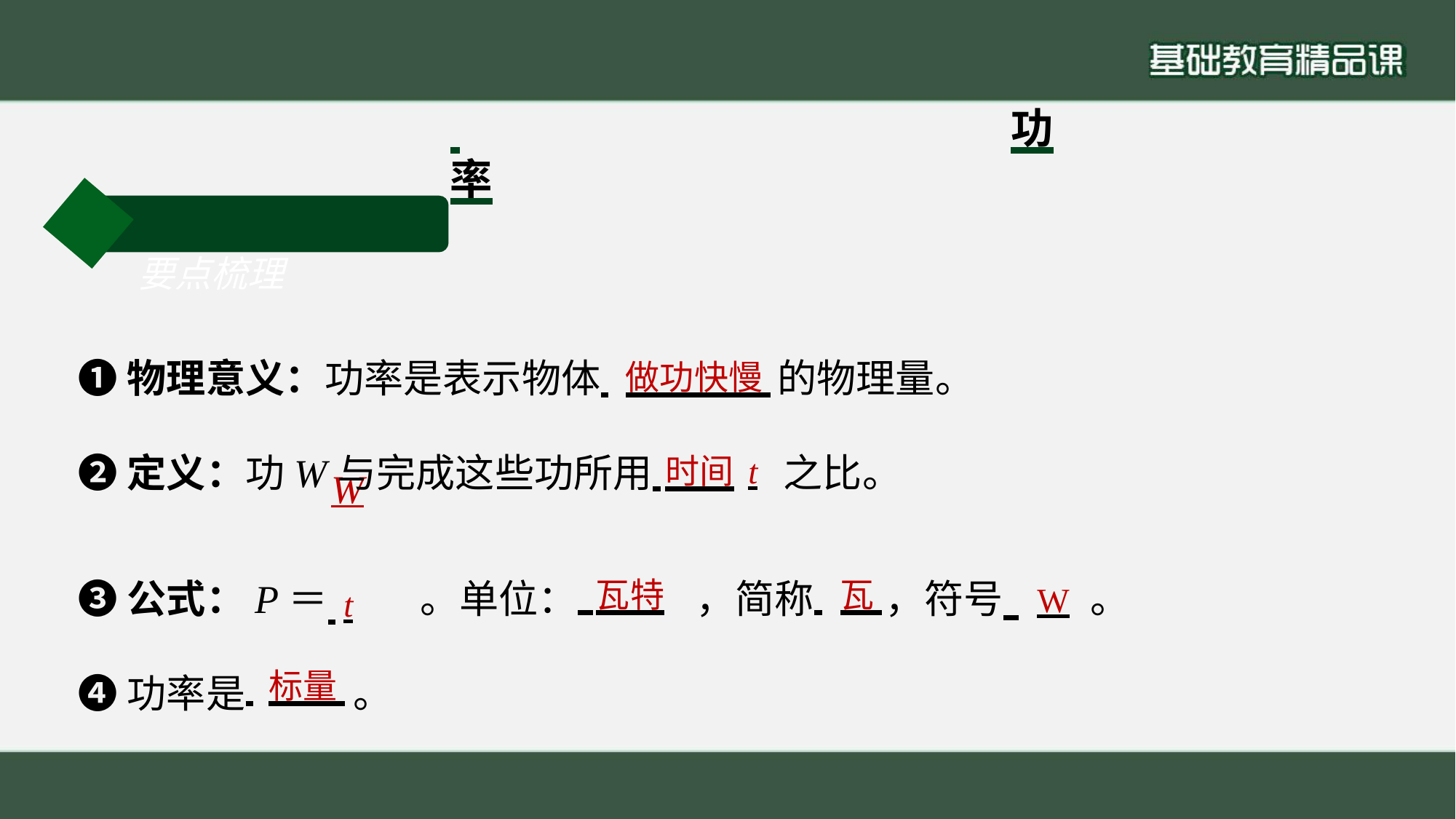

功	率

要点梳理
❶物理意义：功率是表示物体 做功快慢 的物理量。
❷定义：功W与完成这些功所用 	时间t	之比。

❸公式：P＝ 	t	。单位：  瓦特	，简称 	瓦 ，符号  W	。
❹功率是 标量 。
W